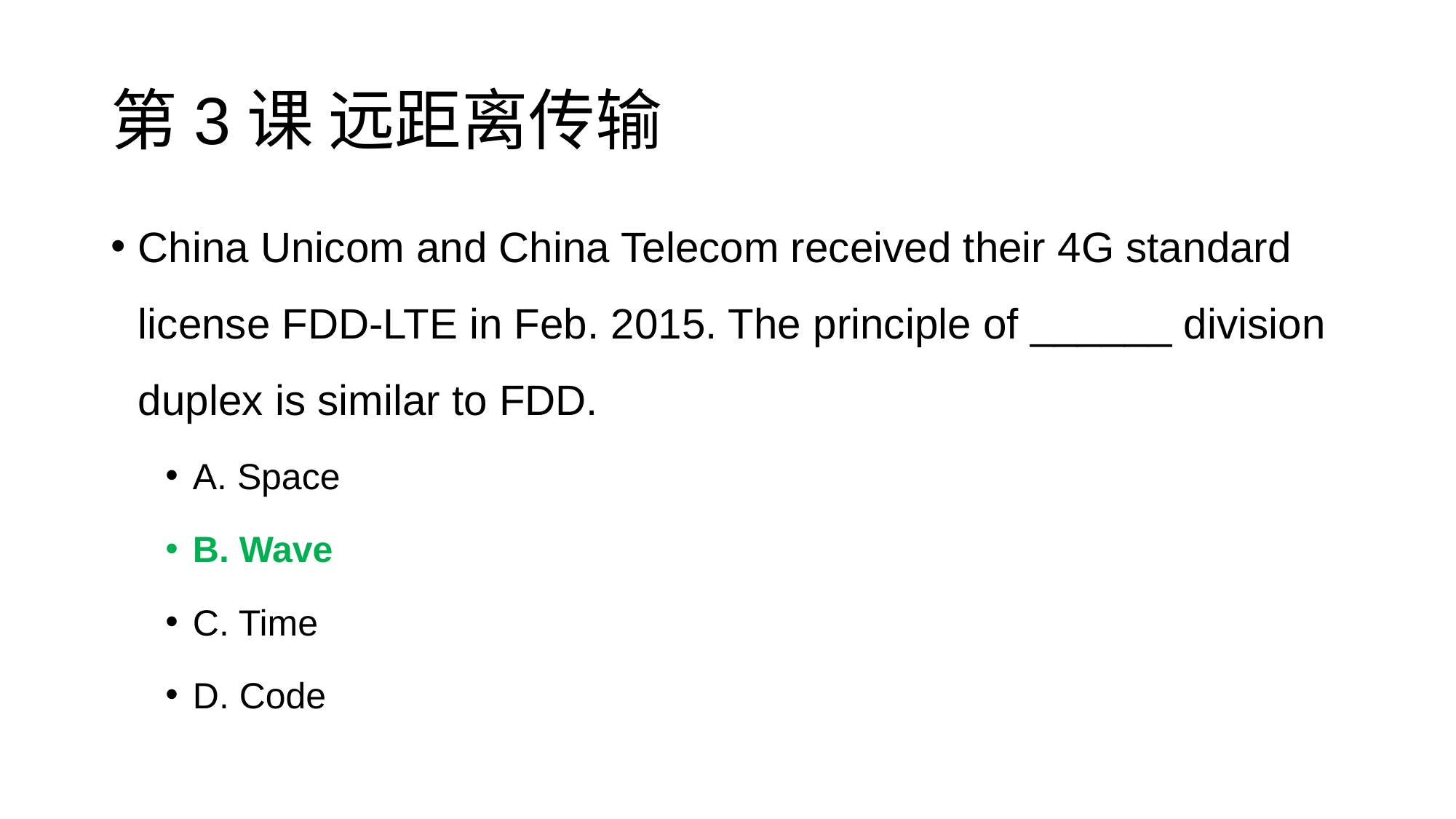

# 第3课 远距离传输
​‎‏China Unicom and China Telecom received their 4G standard license FDD-LTE in Feb. 2015. The principle of ______ division duplex is similar to FDD.
A. Space
B. Wave
C. Time
D. Code